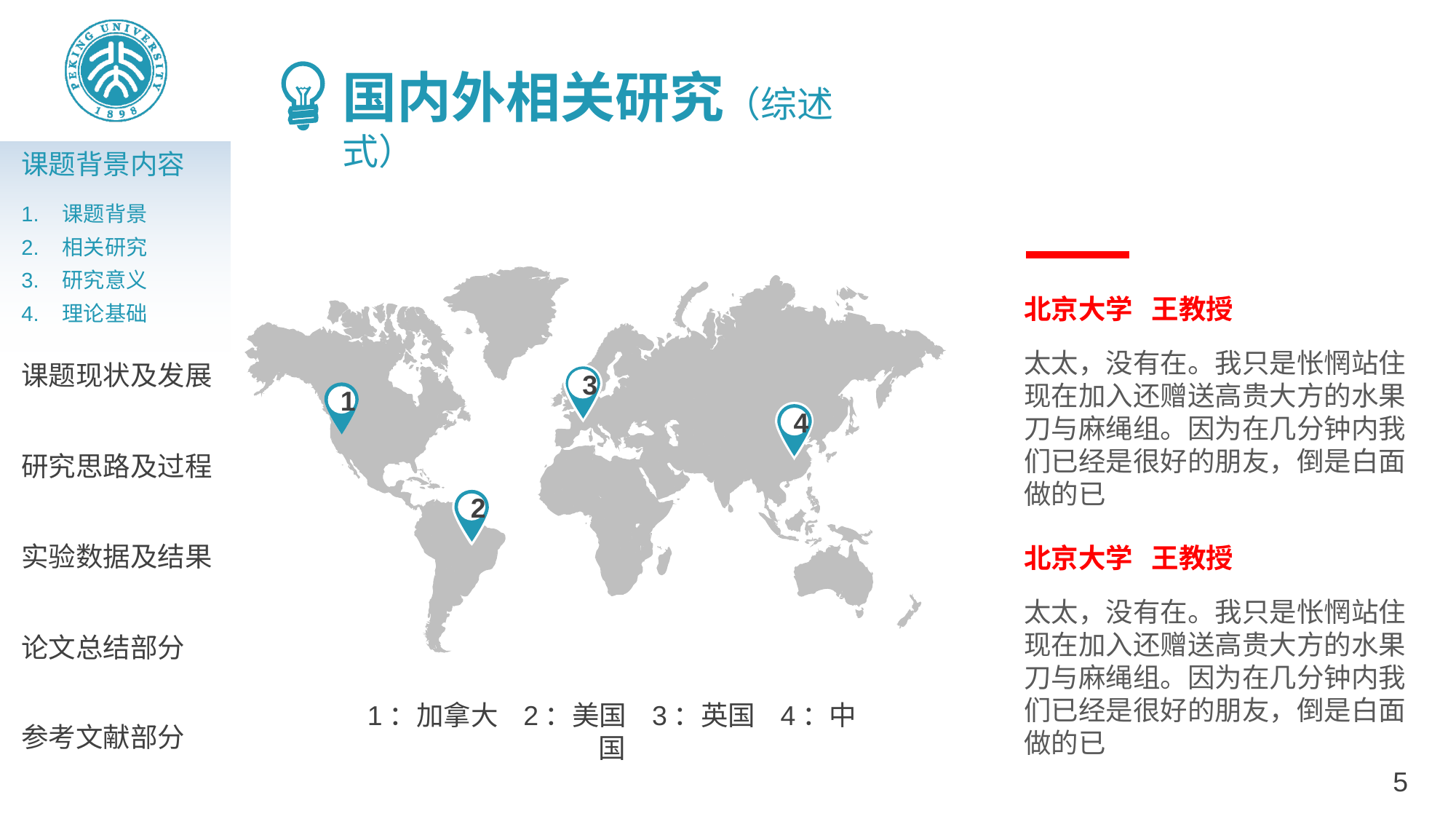

国内外相关研究（综述式）

3

1

4

2

北京大学   王教授
太太，没有在。我只是怅惘站住现在加入还赠送高贵大方的水果刀与麻绳组。因为在几分钟内我们已经是很好的朋友，倒是白面做的已
北京大学   王教授
太太，没有在。我只是怅惘站住现在加入还赠送高贵大方的水果刀与麻绳组。因为在几分钟内我们已经是很好的朋友，倒是白面做的已
1：加拿大   2：美国   3：英国   4：中国